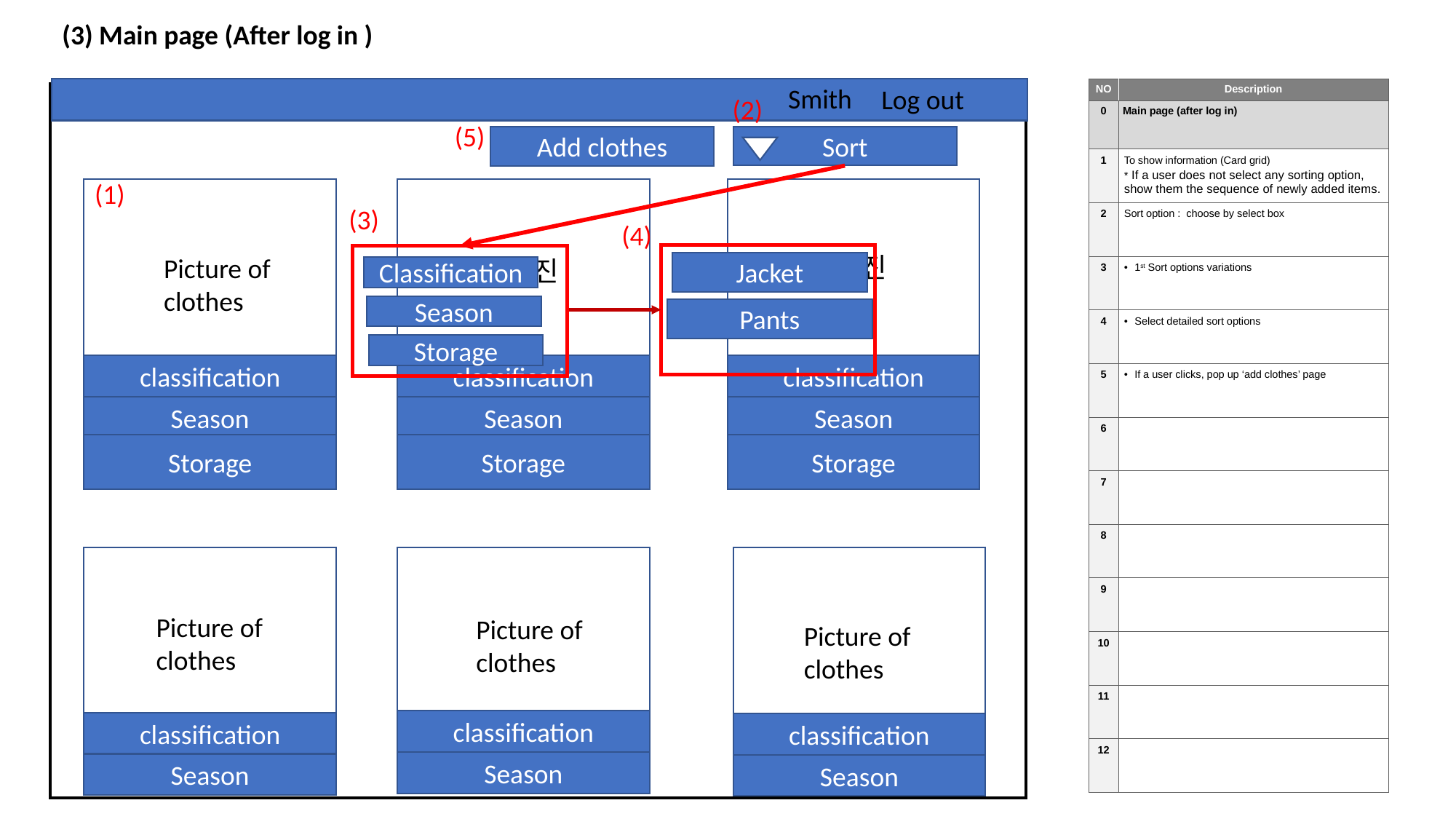

(3) Main page (After log in )
Smith
Log out

| NO | Description |
| --- | --- |
| 0 | Main page (after log in) |
| 1 | To show information (Card grid) \* If a user does not select any sorting option, show them the sequence of newly added items. |
| 2 | Sort option : choose by select box |
| 3 | 1st Sort options variations |
| 4 | Select detailed sort options |
| 5 | If a user clicks, pop up ‘add clothes’ page |
| 6 |  |
| 7 |  |
| 8 |  |
| 9 |  |
| 10 |  |
| 11 |  |
| 12 |  |
옷
(2)
(5)
Sort
Add clothes

(1)

(3)
(4)

옷 사진

Picture of clothes
옷 사진
Jacket
Classification
Season
Pants
Storage
classification
classification
classification
Season
Season
Season
Storage
Storage
Storage

Picture of clothes
Picture of clothes
Picture of clothes
classification
classification
classification
Season
Season
Season